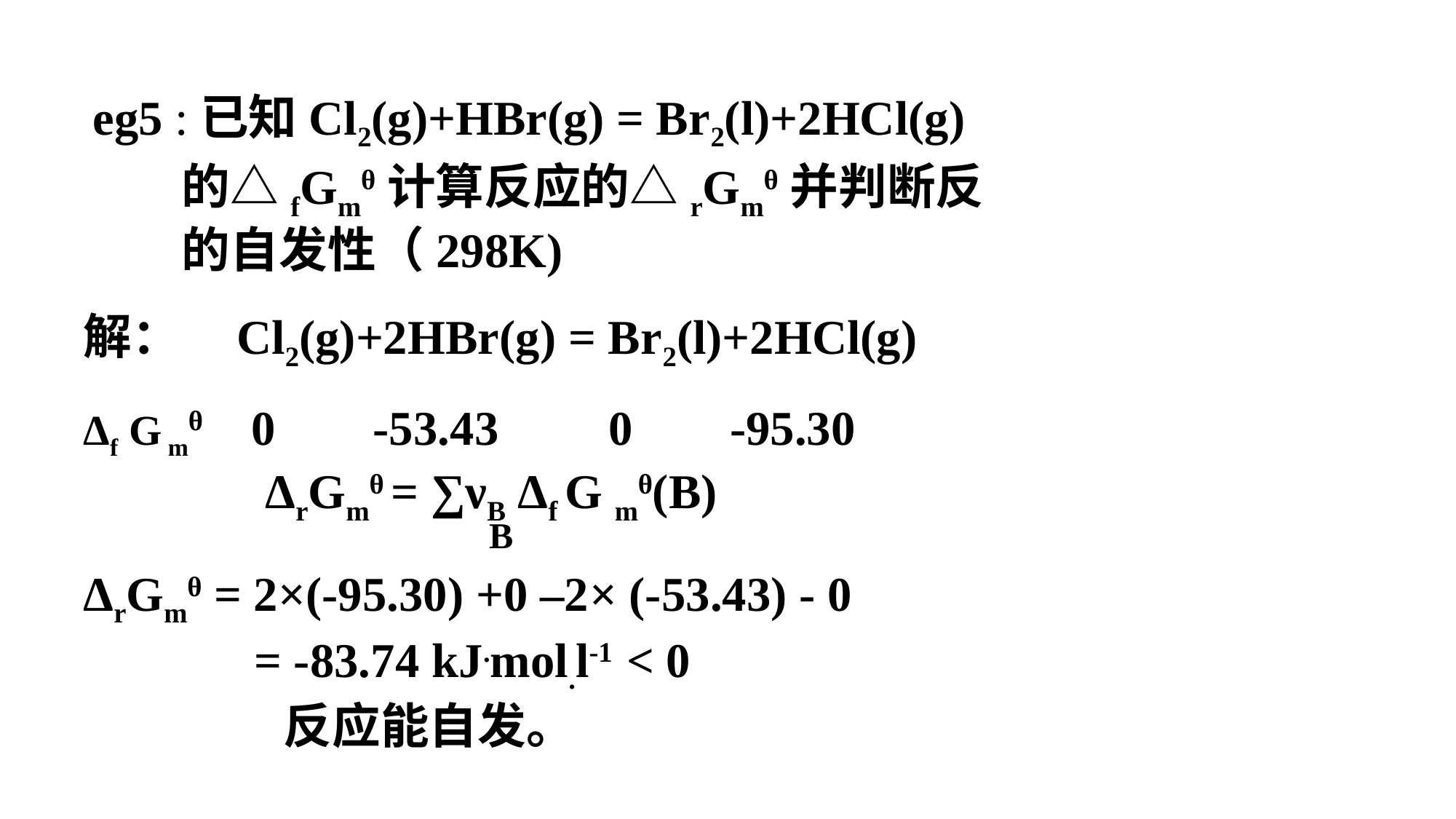

eg5 :已知Cl2(g)+HBr(g) = Br2(l)+2HCl(g)
       的△fGmθ计算反应的△rGmθ并判断反
       的自发性（298K)
解：    Cl2(g)+2HBr(g) = Br2(l)+2HCl(g)
Δf G mθ    0        -53.43         0        -95.30
ΔrGmθ = ∑νB Δf G mθ(B)
B
ΔrGmθ = 2×(-95.30) +0 –2× (-53.43) - 0
              = -83.74 kJ.mol.l-1  < 0
                 反应能自发。